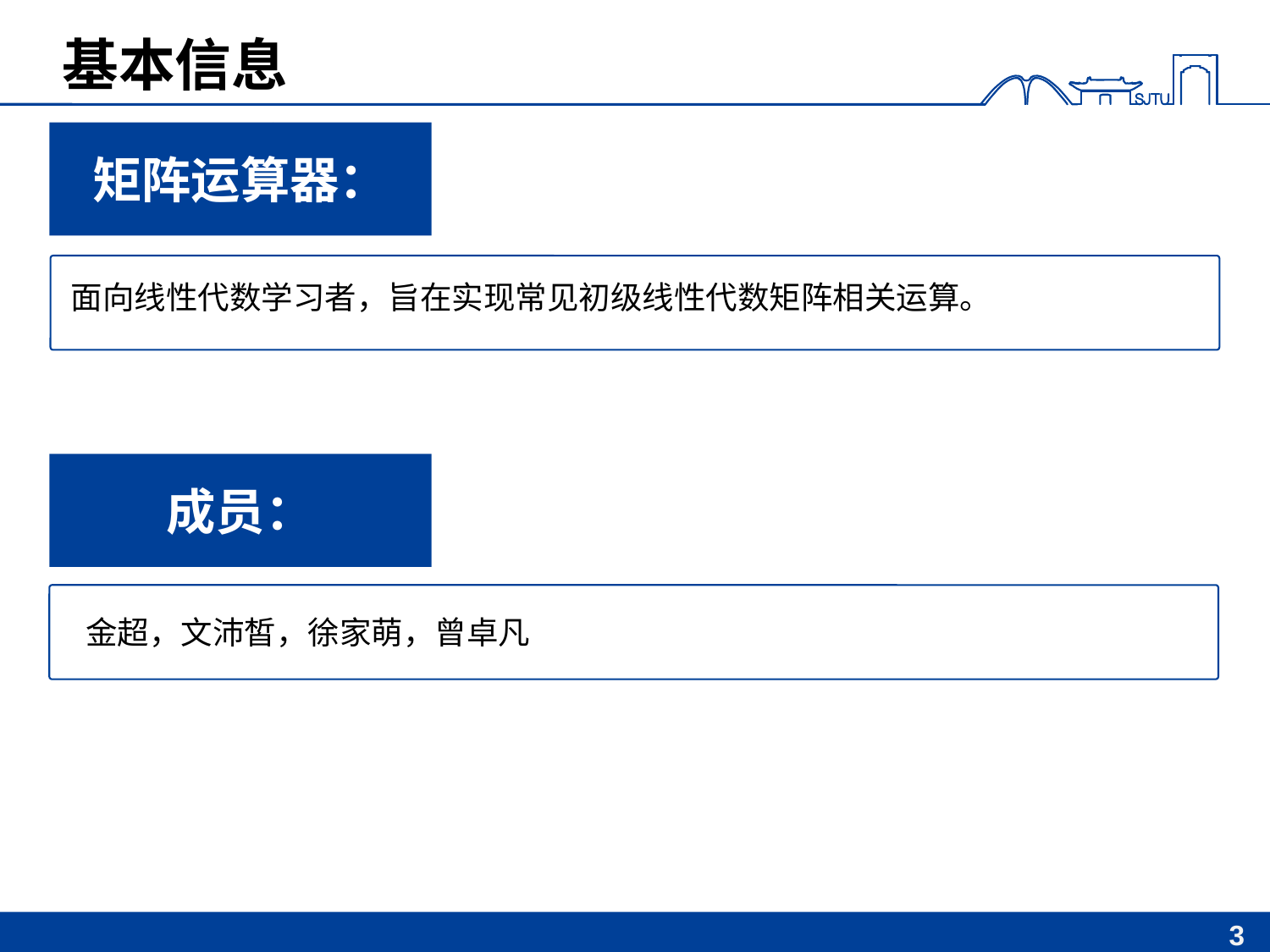

# 基本信息
矩阵运算器：

面向线性代数学习者，旨在实现常见初级线性代数矩阵相关运算。
成员：

金超，文沛皙，徐家萌，曾卓凡